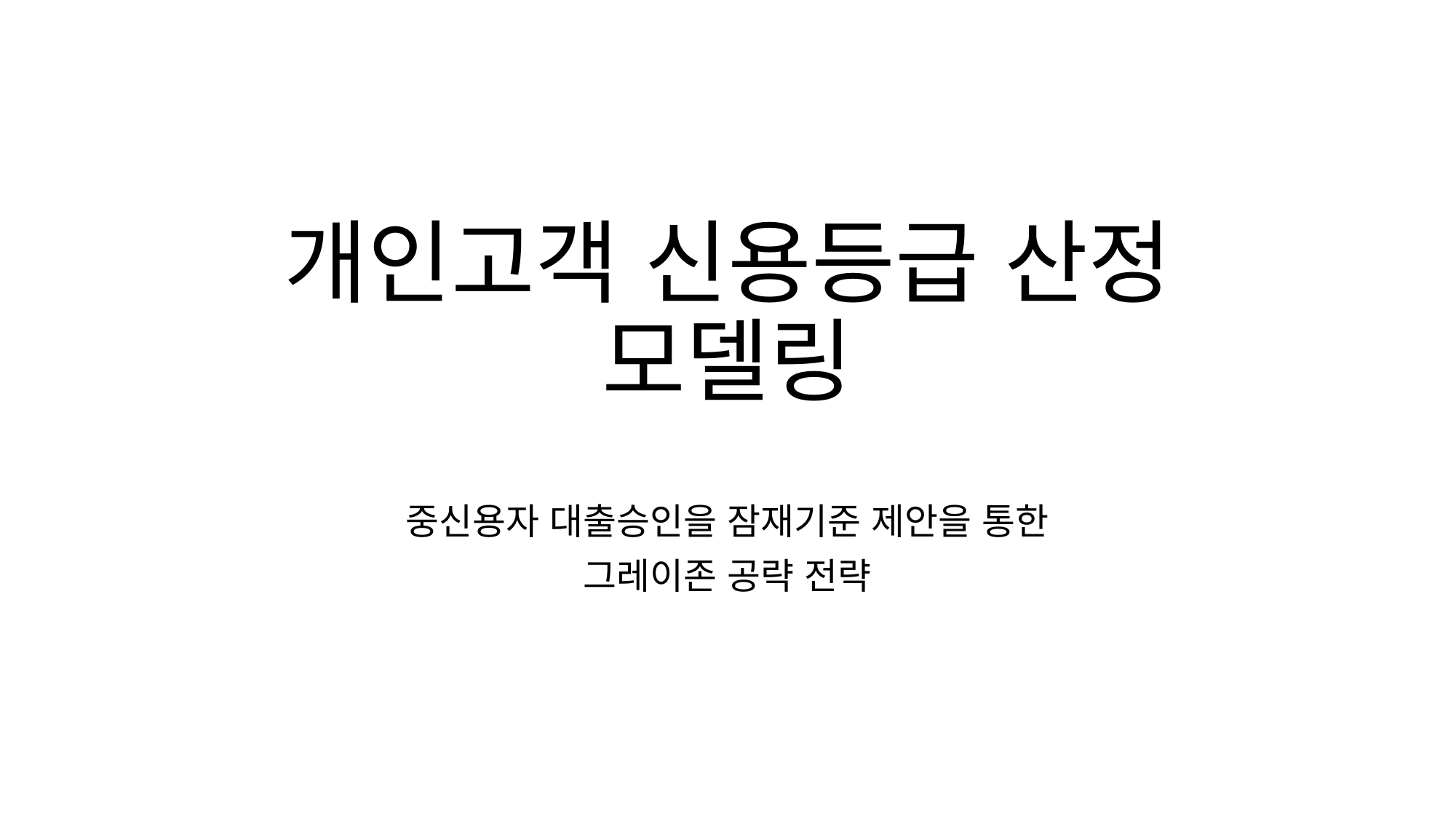

# 개인고객 신용등급 산정 모델링
중신용자 대출승인을 잠재기준 제안을 통한
그레이존 공략 전략